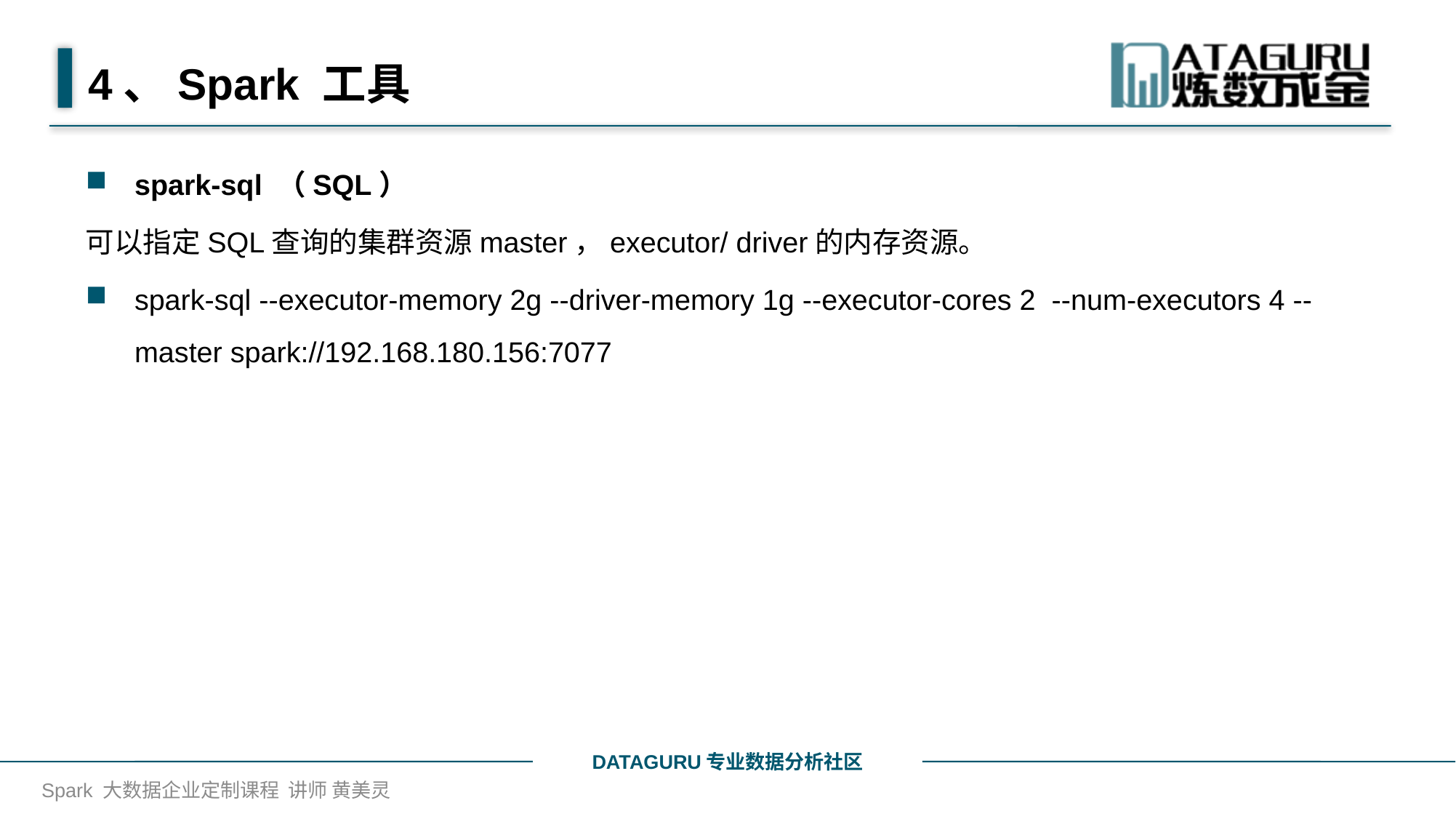

# 4、Spark 工具
spark-sql （SQL）
可以指定SQL查询的集群资源master，executor/ driver的内存资源。
spark-sql --executor-memory 2g --driver-memory 1g --executor-cores 2  --num-executors 4 --master spark://192.168.180.156:7077